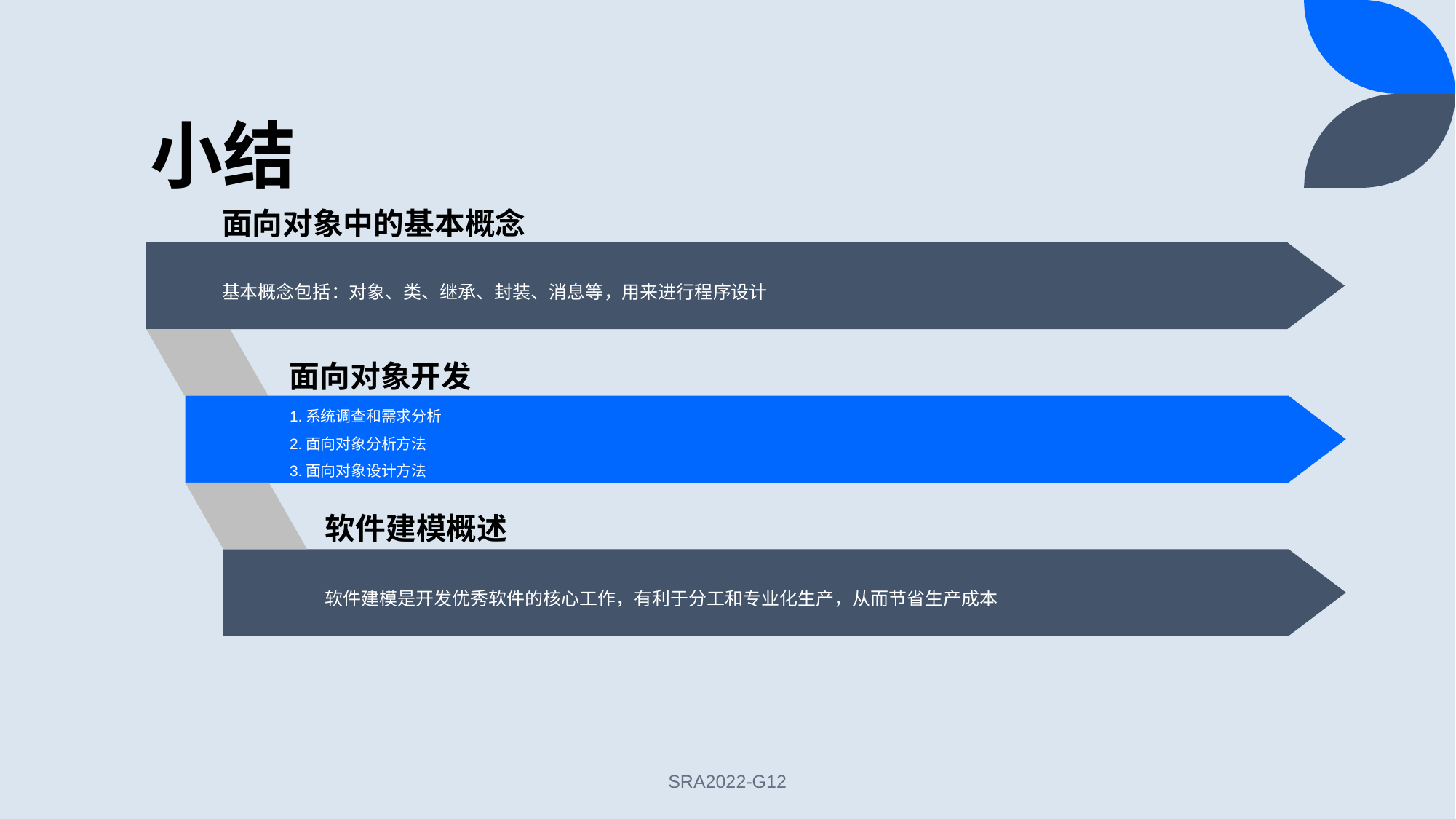

# 小结
面向对象中的基本概念

基本概念包括：对象、类、继承、封装、消息等，用来进行程序设计

面向对象开发
1.系统调查和需求分析
2.面向对象分析方法
3.面向对象设计方法

软件建模概述
软件建模是开发优秀软件的核心工作，有利于分工和专业化生产，从而节省生产成本

SRA2022-G12
36